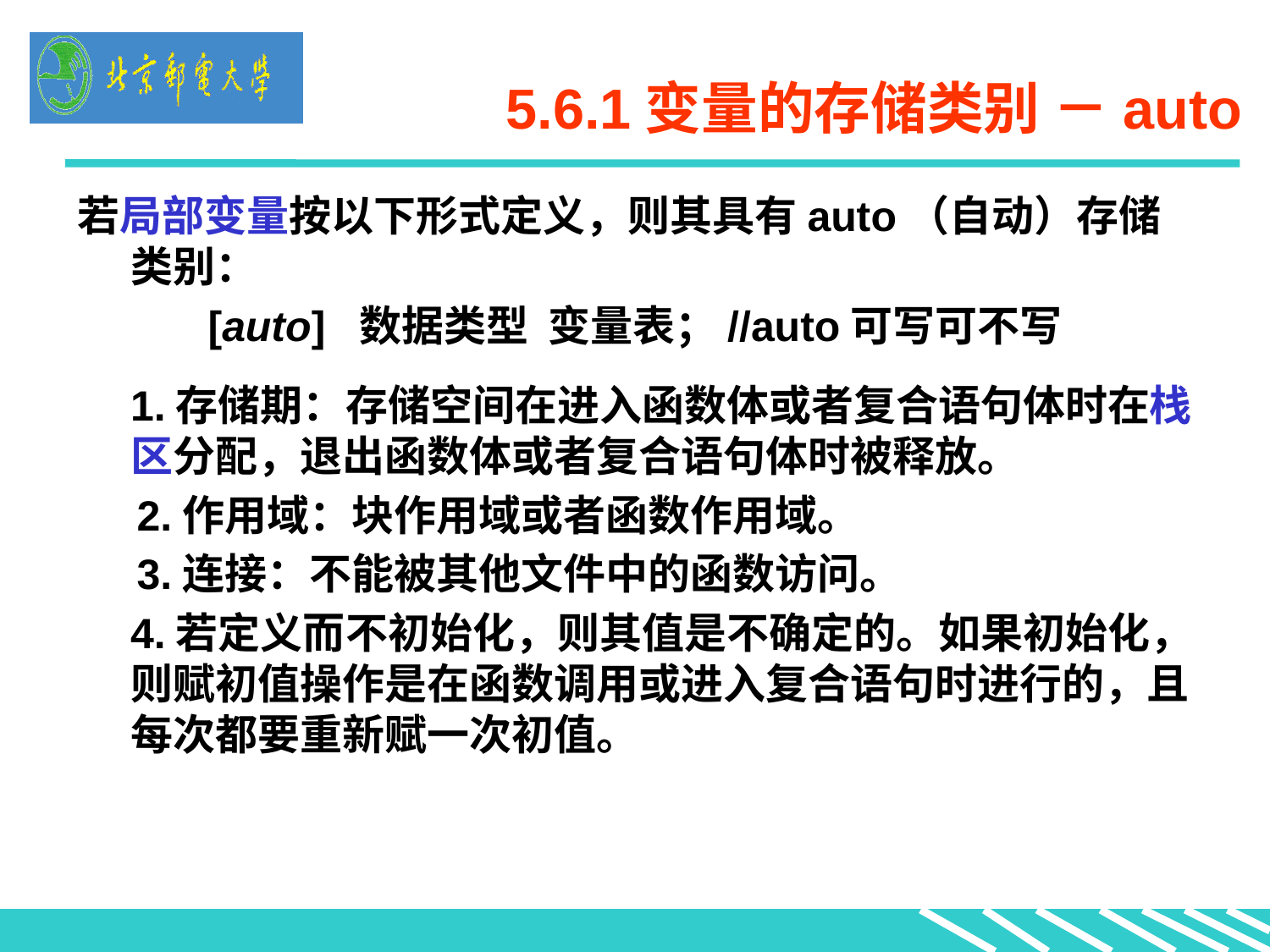

# 5.6.1变量的存储类别 －auto
若局部变量按以下形式定义，则其具有auto（自动）存储类别：
           [auto]  数据类型  变量表；//auto可写可不写

	1.存储期：存储空间在进入函数体或者复合语句体时在栈区分配，退出函数体或者复合语句体时被释放。
     2.作用域：块作用域或者函数作用域。
     3.连接：不能被其他文件中的函数访问。
	4.若定义而不初始化，则其值是不确定的。如果初始化，则赋初值操作是在函数调用或进入复合语句时进行的，且每次都要重新赋一次初值。